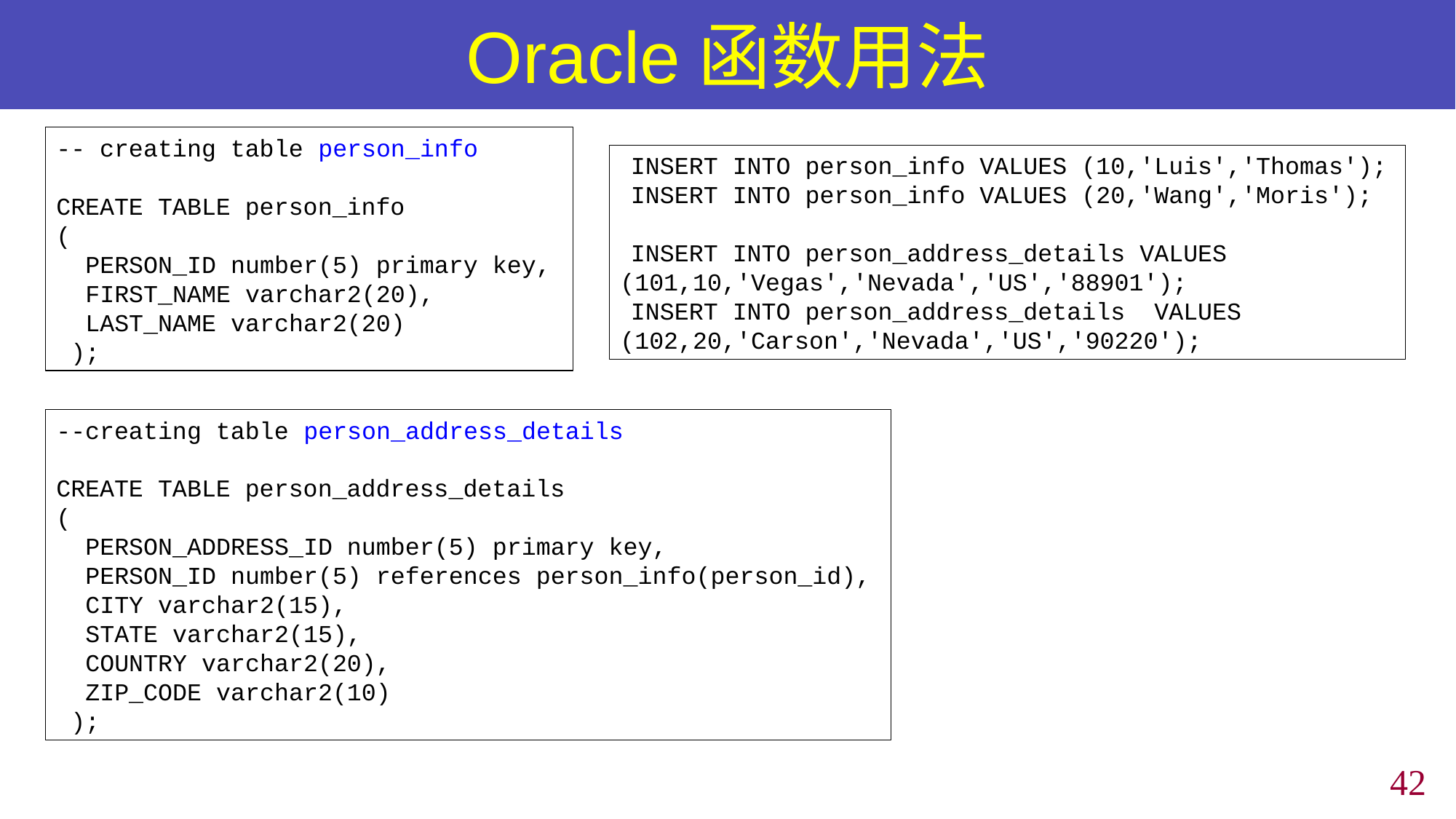

# Oracle函数用法
-- creating table person_info

CREATE TABLE person_info
(
  PERSON_ID number(5) primary key,
  FIRST_NAME varchar2(20),
  LAST_NAME varchar2(20)
 );
INSERT INTO person_info VALUES (10,'Luis','Thomas');
INSERT INTO person_info VALUES (20,'Wang','Moris');

INSERT INTO person_address_details VALUES (101,10,'Vegas','Nevada','US','88901');
INSERT INTO person_address_details  VALUES (102,20,'Carson','Nevada','US','90220');
--creating table person_address_details

CREATE TABLE person_address_details
(
  PERSON_ADDRESS_ID number(5) primary key,
  PERSON_ID number(5) references person_info(person_id),
  CITY varchar2(15),
  STATE varchar2(15),
  COUNTRY varchar2(20),
  ZIP_CODE varchar2(10)
 );
42